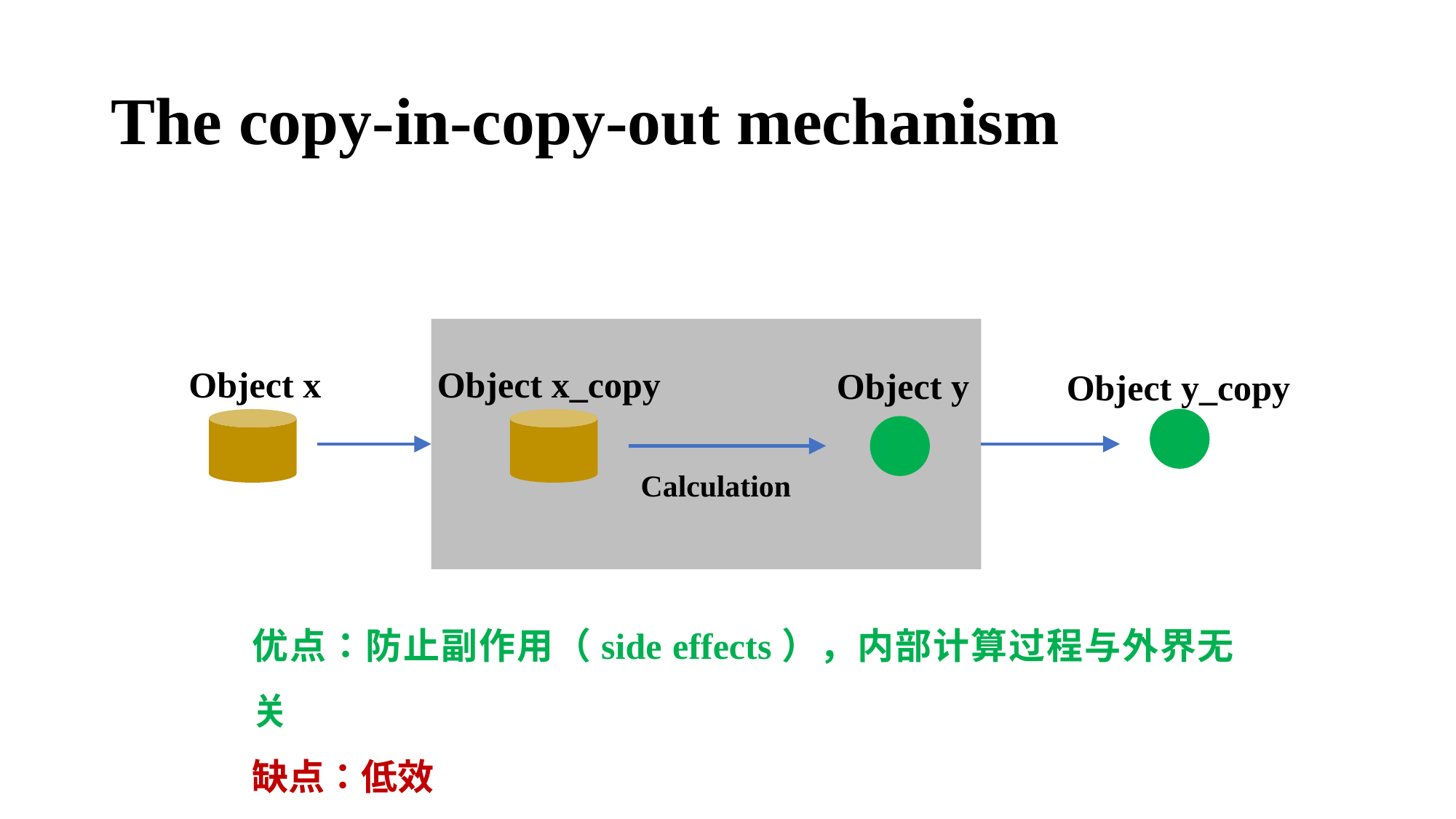

# The copy-in-copy-out mechanism

Object x_copy
Object x
Object y
Object y_copy

Calculation
优点：防止副作用（side effects），内部计算过程与外界无关
缺点：低效